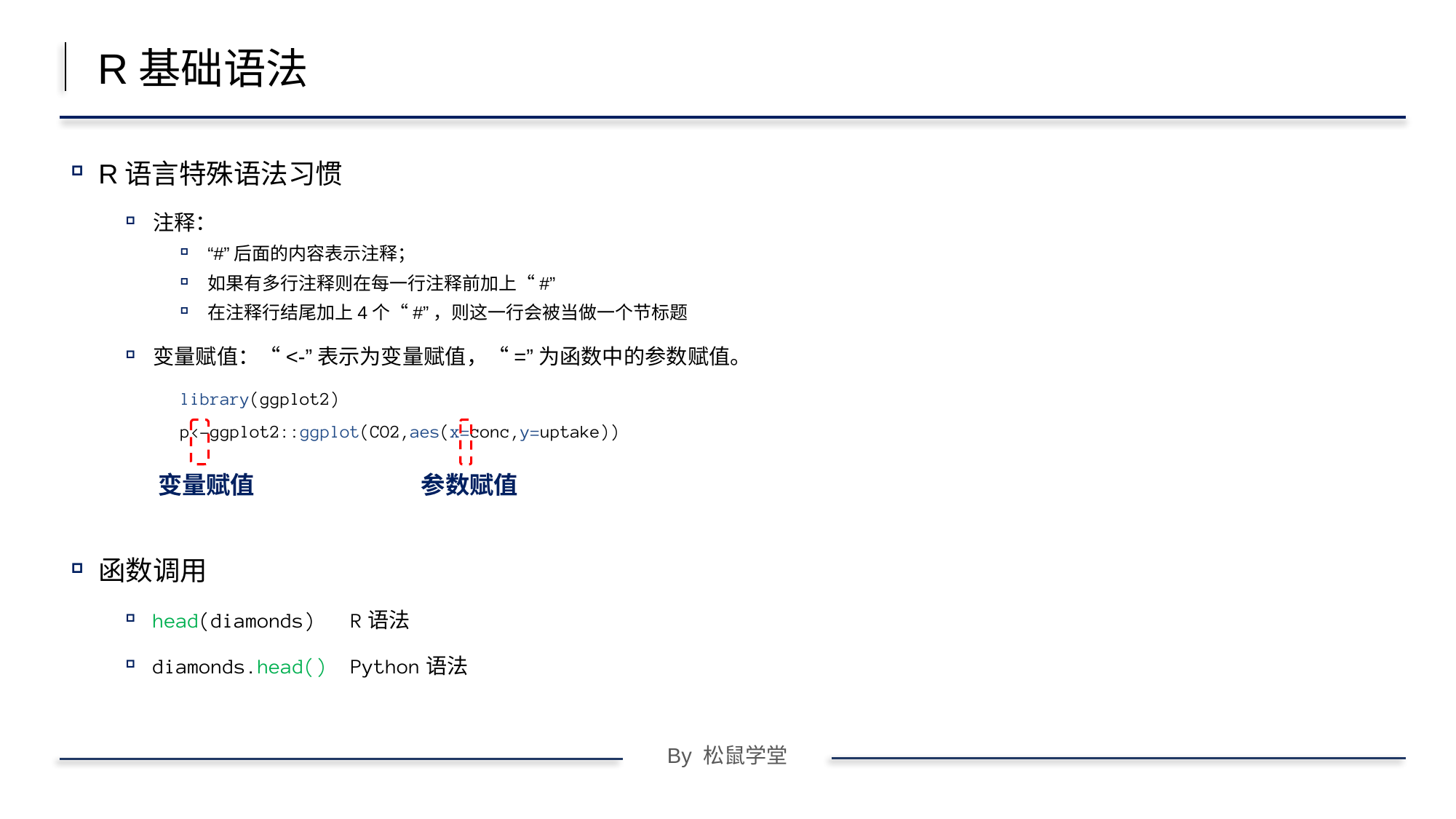

R基础语法
R语言特殊语法习惯
注释：
“#”后面的内容表示注释；
如果有多行注释则在每一行注释前加上“#”
在注释行结尾加上4个“#”，则这一行会被当做一个节标题
变量赋值：“<-”表示为变量赋值，“=”为函数中的参数赋值。
library(ggplot2)
p<-ggplot2::ggplot(CO2,aes(x=conc,y=uptake))

函数调用
head(diamonds)   R语法
diamonds.head()  Python语法

变量赋值
参数赋值